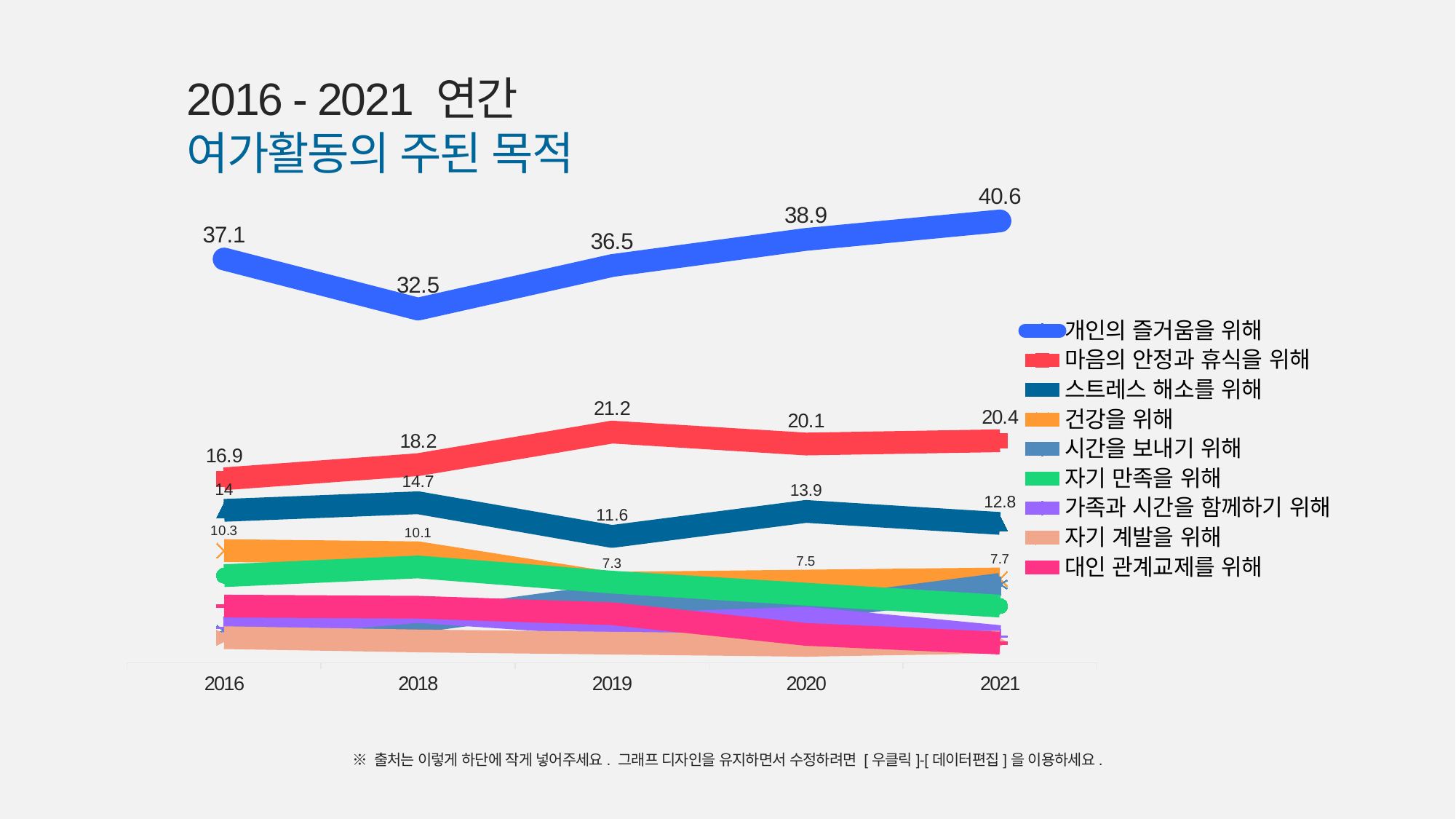

2016 - 2021 연간
여가활동의 주된 목적

### Chart

| Category | 개인의 즐거움을 위해 | 마음의 안정과 휴식을 위해 | 스트레스 해소를 위해 | 건강을 위해 | 시간을 보내기 위해 | 자기 만족을 위해 | 가족과 시간을 함께하기 위해 | 자기 계발을 위해 | 대인 관계교제를 위해 |
|---|---|---|---|---|---|---|---|---|---|
| 2016 | 37.1 | 16.9 | 14.0 | 10.3 | 3.0 | 8.0 | 3.2 | 2.3 | 5.2 |
| 2018 | 32.5 | 18.2 | 14.7 | 10.1 | 3.8 | 8.8 | 4.7 | 2.0 | 5.1 |
| 2019 | 36.5 | 21.2 | 11.6 | 7.3 | 6.2 | 7.4 | 3.5 | 1.8 | 4.5 |
| 2020 | 38.9 | 20.1 | 13.9 | 7.5 | 4.9 | 6.3 | 4.1 | 1.6 | 2.6 |
| 2021 | 40.6 | 20.4 | 12.8 | 7.7 | 7.2 | 5.2 | 2.4 | 1.9000000000000001 | 1.8 |
※ 출처는 이렇게 하단에 작게 넣어주세요. 그래프 디자인을 유지하면서 수정하려면 [우클릭]-[데이터편집]을 이용하세요.